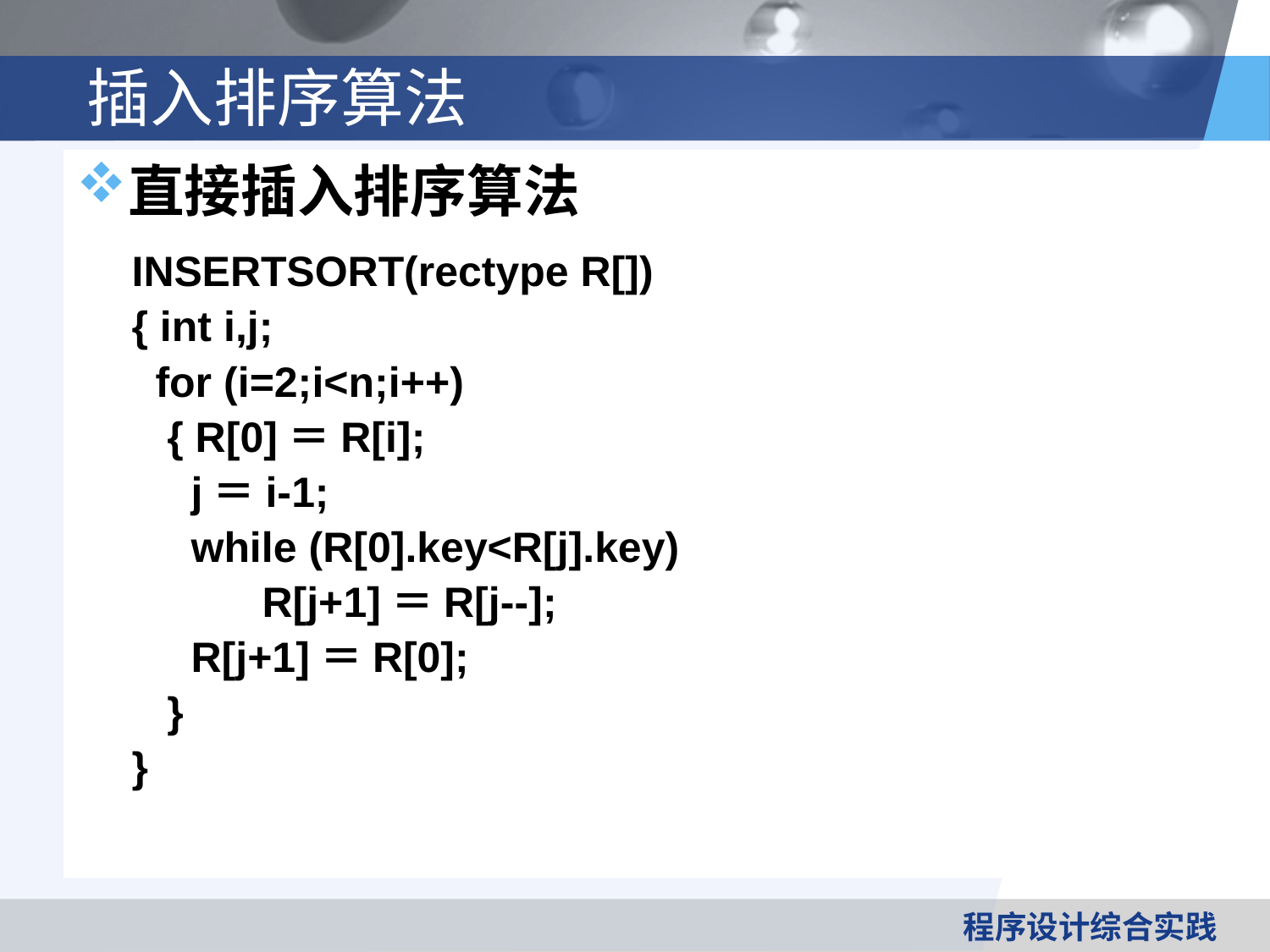

# 插入排序算法
直接插入排序算法
INSERTSORT(rectype R[])
{ int i,j;
  for (i=2;i<n;i++)
   { R[0]＝R[i];
     j＝i-1;
     while (R[0].key<R[j].key)
           R[j+1]＝R[j--];
     R[j+1]＝R[0];
   }
}